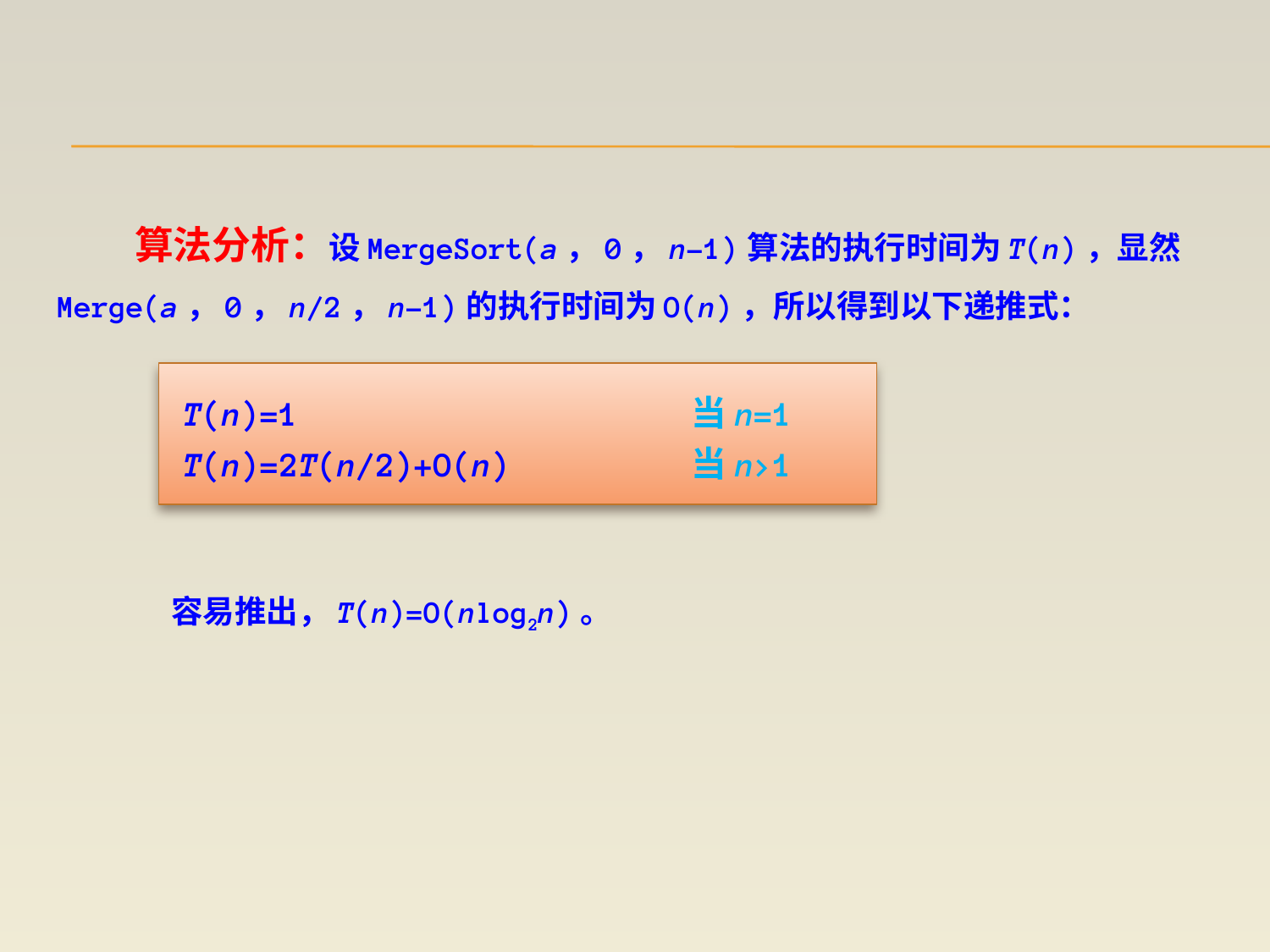

算法分析：设MergeSort(a，0，n-1)算法的执行时间为T(n)，显然Merge(a，0，n/2，n-1)的执行时间为O(n)，所以得到以下递推式：
T(n)=1				当n=1
T(n)=2T(n/2)+O(n)		当n>1
容易推出，T(n)=O(nlog2n)。